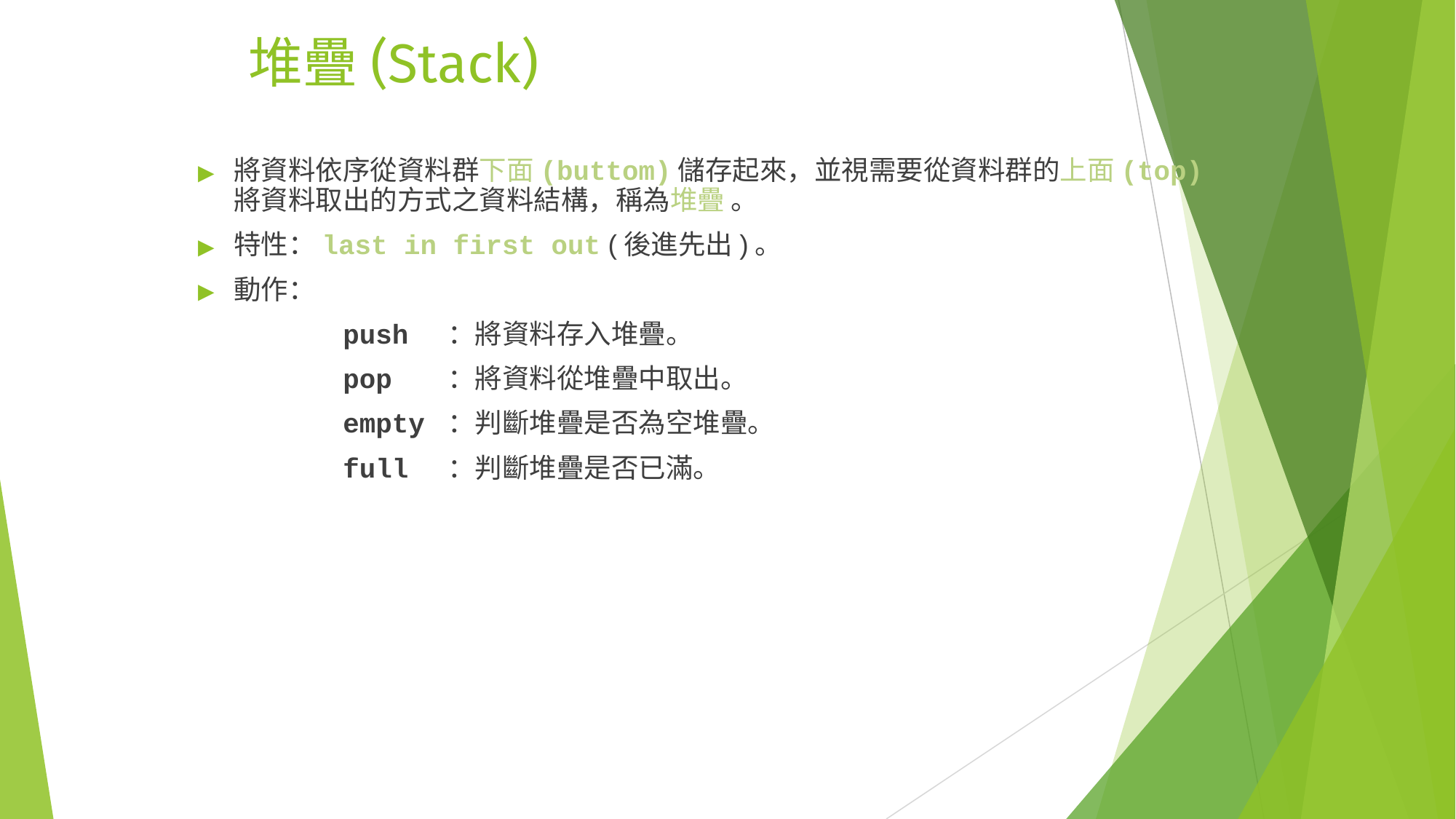

# 堆疊(Stack)
將資料依序從資料群下面(buttom)儲存起來，並視需要從資料群的上面(top)將資料取出的方式之資料結構，稱為堆疊 。
特性：last in first out (後進先出)。
動作：
		push  ：將資料存入堆疊。
		pop   ：將資料從堆疊中取出。
		empty ：判斷堆疊是否為空堆疊。
		full  ：判斷堆疊是否已滿。